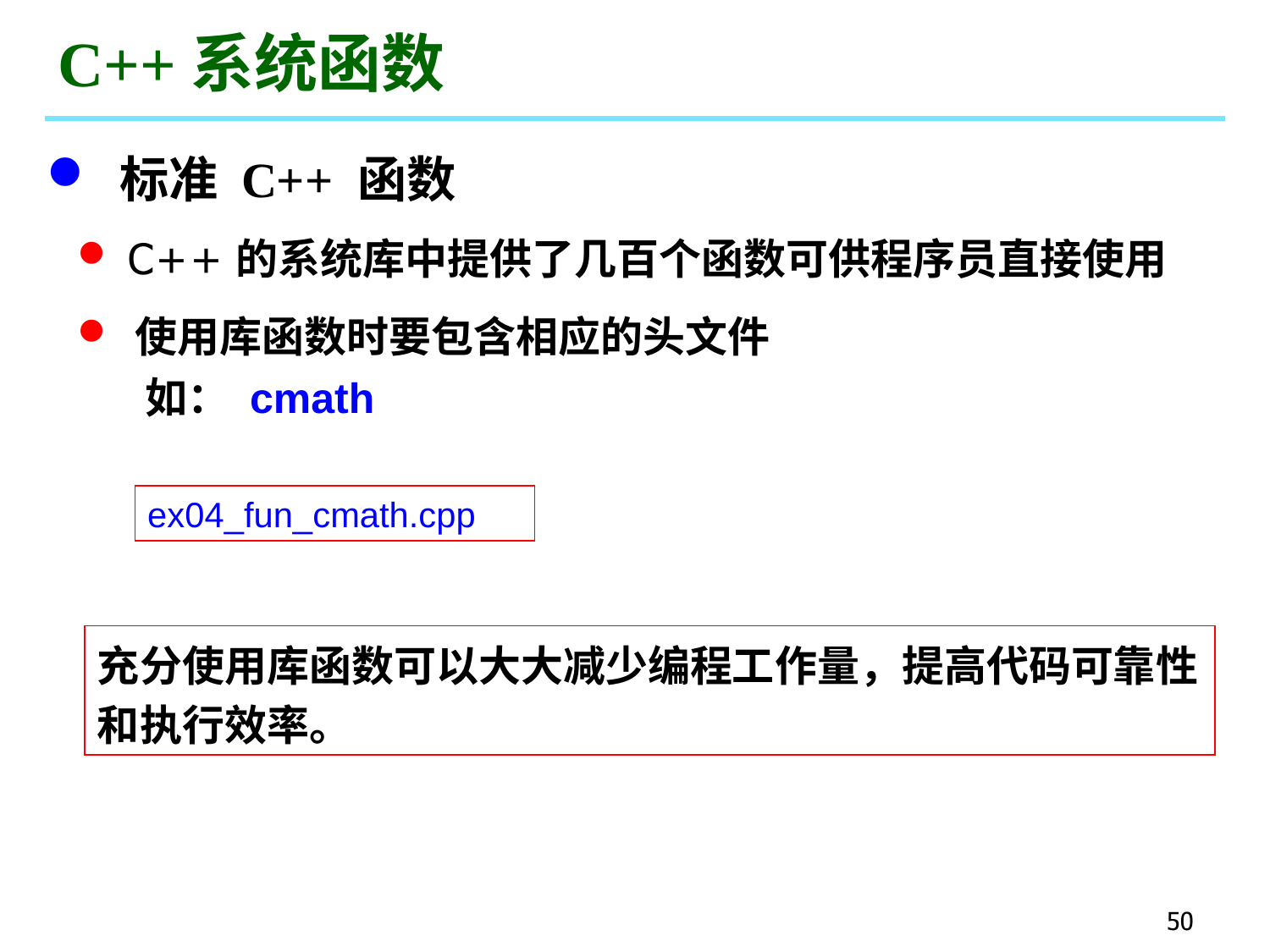

# C++系统函数
 标准 C++ 函数
 C++的系统库中提供了几百个函数可供程序员直接使用
 使用库函数时要包含相应的头文件
    如： cmath
ex04_fun_cmath.cpp
充分使用库函数可以大大减少编程工作量，提高代码可靠性和执行效率。
50